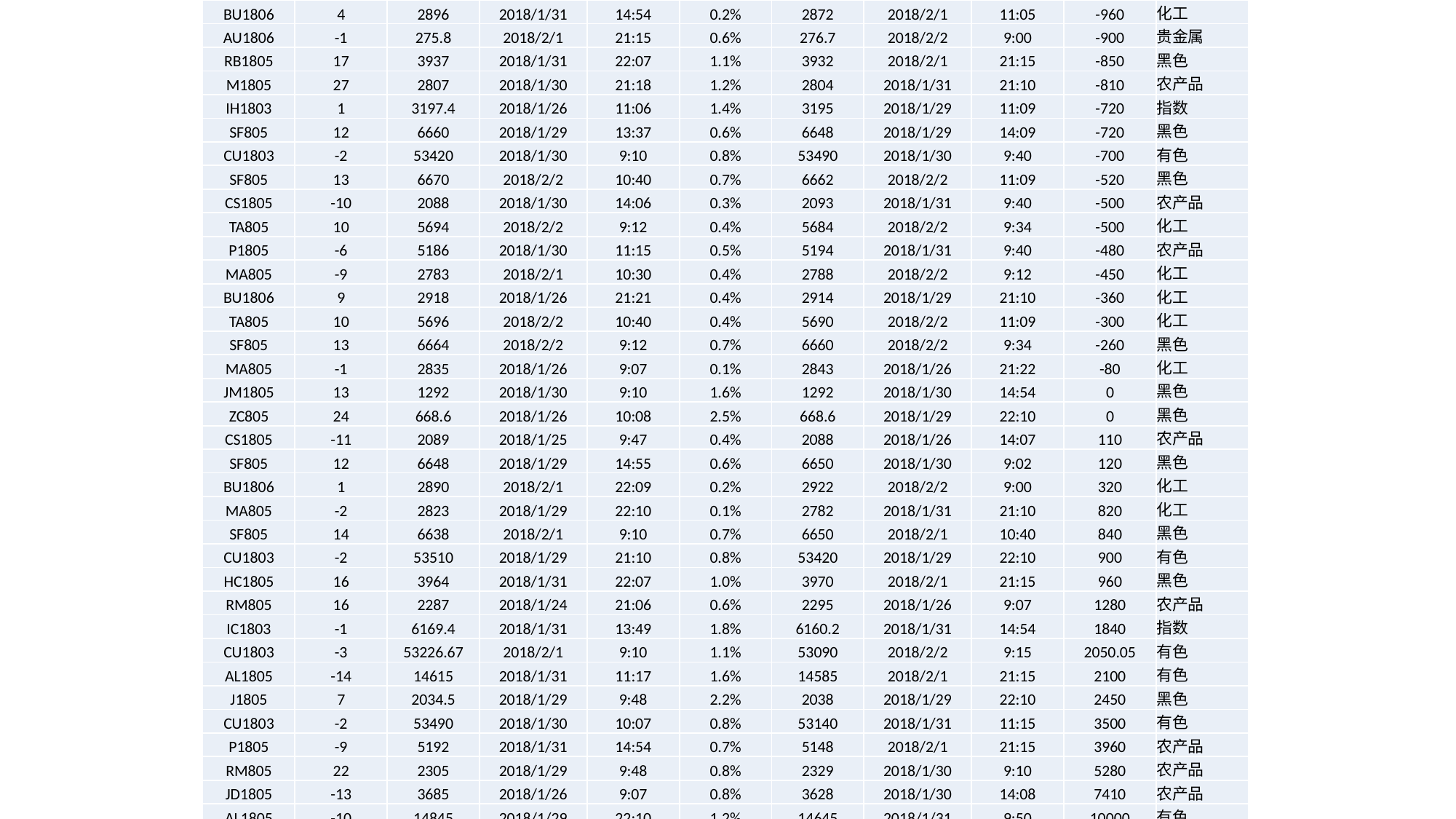

| BU1806 | 4 | 2896 | 2018/1/31 | 14:54 | 0.2% | 2872 | 2018/2/1 | 11:05 | -960 | 化工 |
| --- | --- | --- | --- | --- | --- | --- | --- | --- | --- | --- |
| AU1806 | -1 | 275.8 | 2018/2/1 | 21:15 | 0.6% | 276.7 | 2018/2/2 | 9:00 | -900 | 贵金属 |
| RB1805 | 17 | 3937 | 2018/1/31 | 22:07 | 1.1% | 3932 | 2018/2/1 | 21:15 | -850 | 黑色 |
| M1805 | 27 | 2807 | 2018/1/30 | 21:18 | 1.2% | 2804 | 2018/1/31 | 21:10 | -810 | 农产品 |
| IH1803 | 1 | 3197.4 | 2018/1/26 | 11:06 | 1.4% | 3195 | 2018/1/29 | 11:09 | -720 | 指数 |
| SF805 | 12 | 6660 | 2018/1/29 | 13:37 | 0.6% | 6648 | 2018/1/29 | 14:09 | -720 | 黑色 |
| CU1803 | -2 | 53420 | 2018/1/30 | 9:10 | 0.8% | 53490 | 2018/1/30 | 9:40 | -700 | 有色 |
| SF805 | 13 | 6670 | 2018/2/2 | 10:40 | 0.7% | 6662 | 2018/2/2 | 11:09 | -520 | 黑色 |
| CS1805 | -10 | 2088 | 2018/1/30 | 14:06 | 0.3% | 2093 | 2018/1/31 | 9:40 | -500 | 农产品 |
| TA805 | 10 | 5694 | 2018/2/2 | 9:12 | 0.4% | 5684 | 2018/2/2 | 9:34 | -500 | 化工 |
| P1805 | -6 | 5186 | 2018/1/30 | 11:15 | 0.5% | 5194 | 2018/1/31 | 9:40 | -480 | 农产品 |
| MA805 | -9 | 2783 | 2018/2/1 | 10:30 | 0.4% | 2788 | 2018/2/2 | 9:12 | -450 | 化工 |
| BU1806 | 9 | 2918 | 2018/1/26 | 21:21 | 0.4% | 2914 | 2018/1/29 | 21:10 | -360 | 化工 |
| TA805 | 10 | 5696 | 2018/2/2 | 10:40 | 0.4% | 5690 | 2018/2/2 | 11:09 | -300 | 化工 |
| SF805 | 13 | 6664 | 2018/2/2 | 9:12 | 0.7% | 6660 | 2018/2/2 | 9:34 | -260 | 黑色 |
| MA805 | -1 | 2835 | 2018/1/26 | 9:07 | 0.1% | 2843 | 2018/1/26 | 21:22 | -80 | 化工 |
| JM1805 | 13 | 1292 | 2018/1/30 | 9:10 | 1.6% | 1292 | 2018/1/30 | 14:54 | 0 | 黑色 |
| ZC805 | 24 | 668.6 | 2018/1/26 | 10:08 | 2.5% | 668.6 | 2018/1/29 | 22:10 | 0 | 黑色 |
| CS1805 | -11 | 2089 | 2018/1/25 | 9:47 | 0.4% | 2088 | 2018/1/26 | 14:07 | 110 | 农产品 |
| SF805 | 12 | 6648 | 2018/1/29 | 14:55 | 0.6% | 6650 | 2018/1/30 | 9:02 | 120 | 黑色 |
| BU1806 | 1 | 2890 | 2018/2/1 | 22:09 | 0.2% | 2922 | 2018/2/2 | 9:00 | 320 | 化工 |
| MA805 | -2 | 2823 | 2018/1/29 | 22:10 | 0.1% | 2782 | 2018/1/31 | 21:10 | 820 | 化工 |
| SF805 | 14 | 6638 | 2018/2/1 | 9:10 | 0.7% | 6650 | 2018/2/1 | 10:40 | 840 | 黑色 |
| CU1803 | -2 | 53510 | 2018/1/29 | 21:10 | 0.8% | 53420 | 2018/1/29 | 22:10 | 900 | 有色 |
| HC1805 | 16 | 3964 | 2018/1/31 | 22:07 | 1.0% | 3970 | 2018/2/1 | 21:15 | 960 | 黑色 |
| RM805 | 16 | 2287 | 2018/1/24 | 21:06 | 0.6% | 2295 | 2018/1/26 | 9:07 | 1280 | 农产品 |
| IC1803 | -1 | 6169.4 | 2018/1/31 | 13:49 | 1.8% | 6160.2 | 2018/1/31 | 14:54 | 1840 | 指数 |
| CU1803 | -3 | 53226.67 | 2018/2/1 | 9:10 | 1.1% | 53090 | 2018/2/2 | 9:15 | 2050.05 | 有色 |
| AL1805 | -14 | 14615 | 2018/1/31 | 11:17 | 1.6% | 14585 | 2018/2/1 | 21:15 | 2100 | 有色 |
| J1805 | 7 | 2034.5 | 2018/1/29 | 9:48 | 2.2% | 2038 | 2018/1/29 | 22:10 | 2450 | 黑色 |
| CU1803 | -2 | 53490 | 2018/1/30 | 10:07 | 0.8% | 53140 | 2018/1/31 | 11:15 | 3500 | 有色 |
| P1805 | -9 | 5192 | 2018/1/31 | 14:54 | 0.7% | 5148 | 2018/2/1 | 21:15 | 3960 | 农产品 |
| RM805 | 22 | 2305 | 2018/1/29 | 9:48 | 0.8% | 2329 | 2018/1/30 | 9:10 | 5280 | 农产品 |
| JD1805 | -13 | 3685 | 2018/1/26 | 9:07 | 0.8% | 3628 | 2018/1/30 | 14:08 | 7410 | 农产品 |
| AL1805 | -10 | 14845 | 2018/1/29 | 22:10 | 1.2% | 14645 | 2018/1/31 | 9:50 | 10000 | 有色 |
| IC1803 | 1 | 6316.2 | 2018/1/22 | 13:40 | 1.9% | 6367.2 | 2018/1/29 | 10:30 | 10200 | 指数 |
| NI1805 | 13 | 104300 | 2018/1/26 | 21:20 | 2.1% | 105200 | 2018/1/30 | 9:10 | 11700 | 有色 |
| JM1805 | 15 | 1290 | 2018/1/24 | 21:06 | 1.8% | 1306 | 2018/1/26 | 9:07 | 14400 | 黑色 |
| ZN1805 | 9 | 26205 | 2018/1/26 | 21:21 | 1.8% | 26815 | 2018/1/30 | 9:10 | 27450 | 有色 |
| NI1805 | 12 | 99710 | 2018/1/25 | 21:06 | 1.9% | 103760 | 2018/1/26 | 9:07 | 48600 | 有色 |
| IF1803 | 1 | 4106.8 | 2018/1/2 | 14:51 | 2.6% | 4385.8 | 2018/1/26 | 9:40 | 83700 | 指数 |